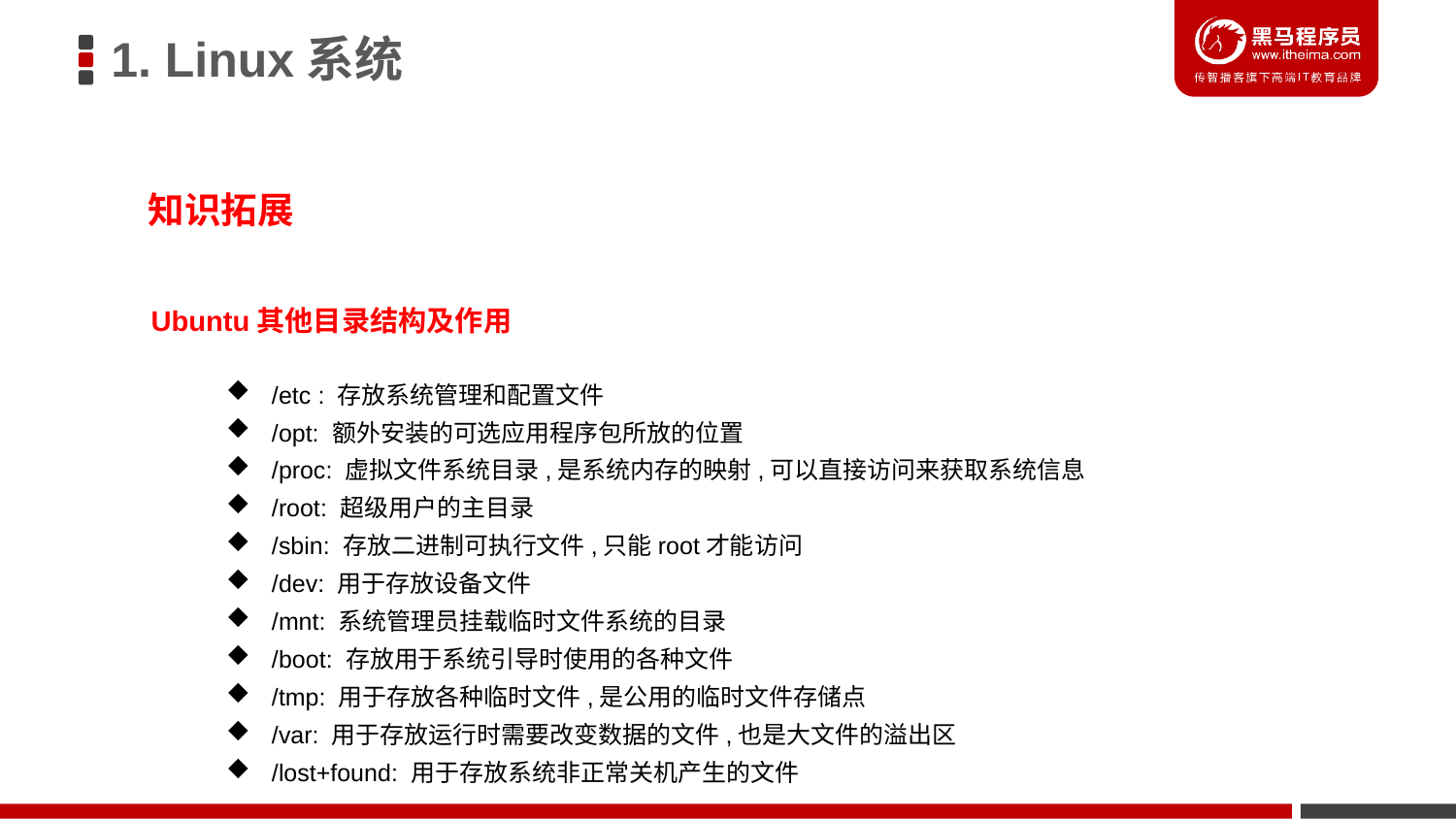

1. Linux系统
知识拓展
Ubuntu其他目录结构及作用
/etc : 存放系统管理和配置文件
/opt: 额外安装的可选应用程序包所放的位置
/proc: 虚拟文件系统目录,是系统内存的映射,可以直接访问来获取系统信息
/root: 超级用户的主目录
/sbin: 存放二进制可执行文件,只能root才能访问
/dev: 用于存放设备文件
/mnt: 系统管理员挂载临时文件系统的目录
/boot: 存放用于系统引导时使用的各种文件
/tmp: 用于存放各种临时文件,是公用的临时文件存储点
/var: 用于存放运行时需要改变数据的文件,也是大文件的溢出区
/lost+found: 用于存放系统非正常关机产生的文件